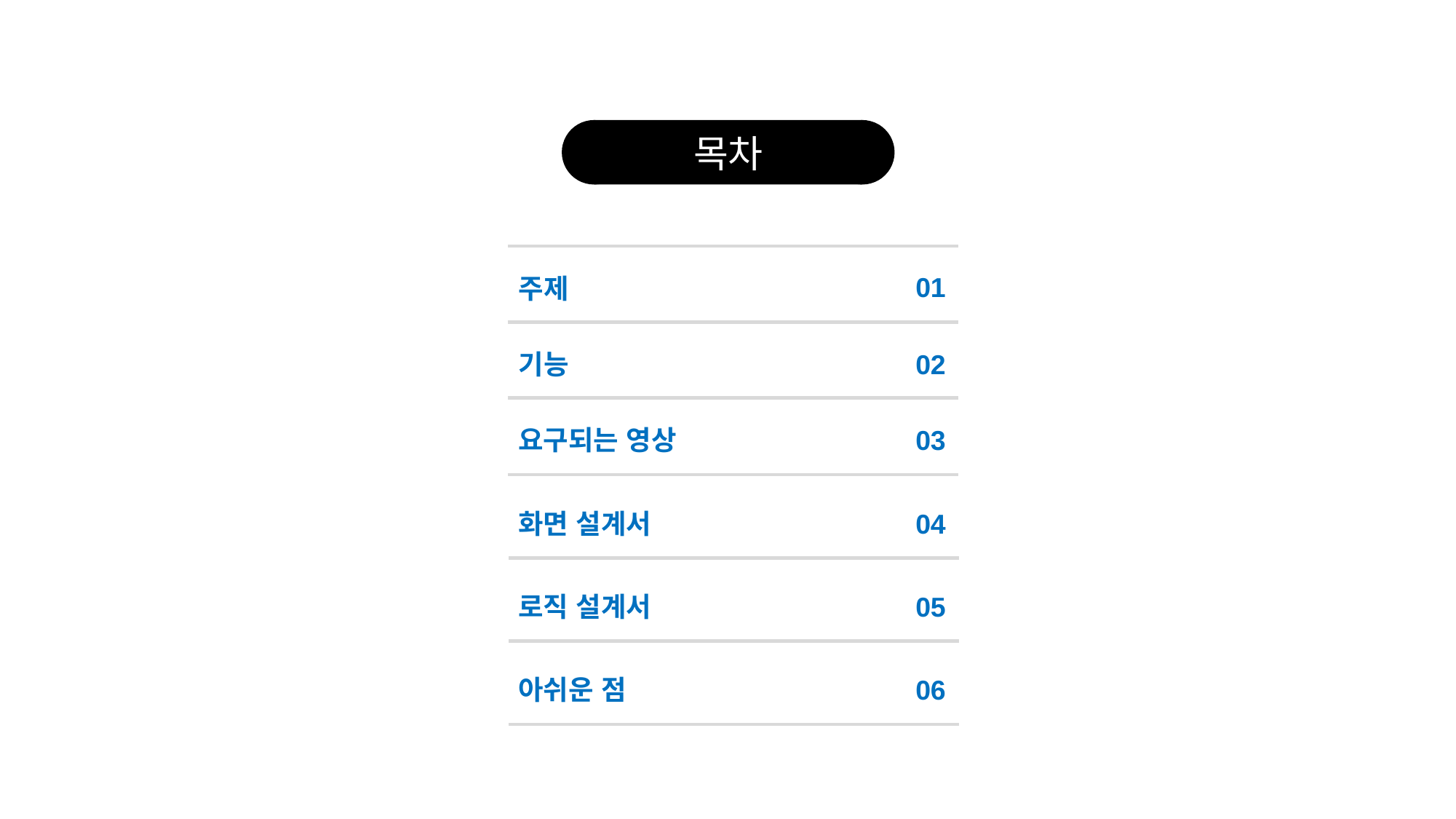

목차

01
주제
기능
02
요구되는 영상
03
화면 설계서
04
로직 설계서
05
아쉬운 점
06